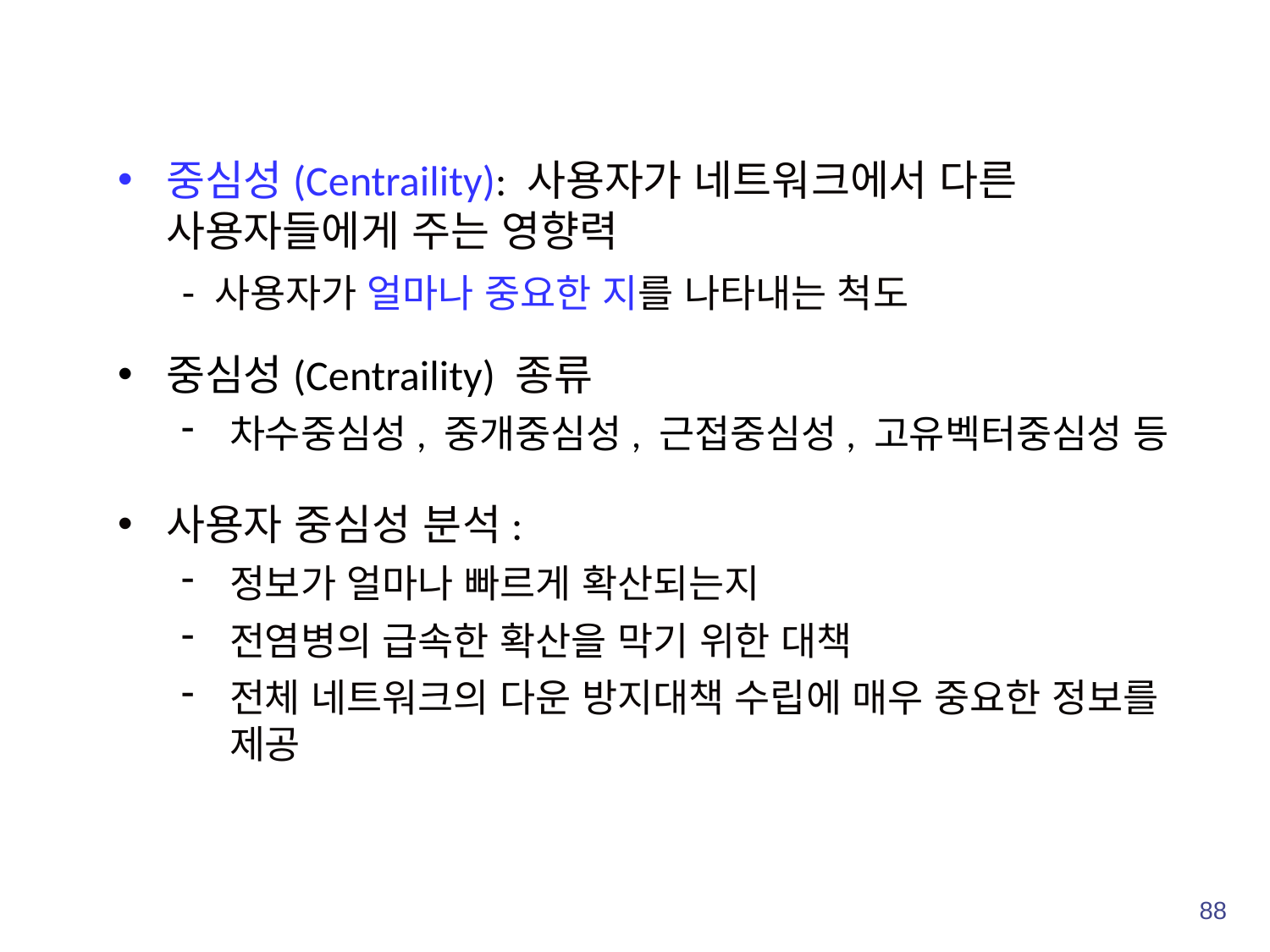

중심성(Centraility): 사용자가 네트워크에서 다른 사용자들에게 주는 영향력
- 사용자가 얼마나 중요한 지를 나타내는 척도
중심성(Centraility) 종류
차수중심성, 중개중심성, 근접중심성, 고유벡터중심성 등
사용자 중심성 분석:
정보가 얼마나 빠르게 확산되는지
전염병의 급속한 확산을 막기 위한 대책
전체 네트워크의 다운 방지대책 수립에 매우 중요한 정보를 제공
88